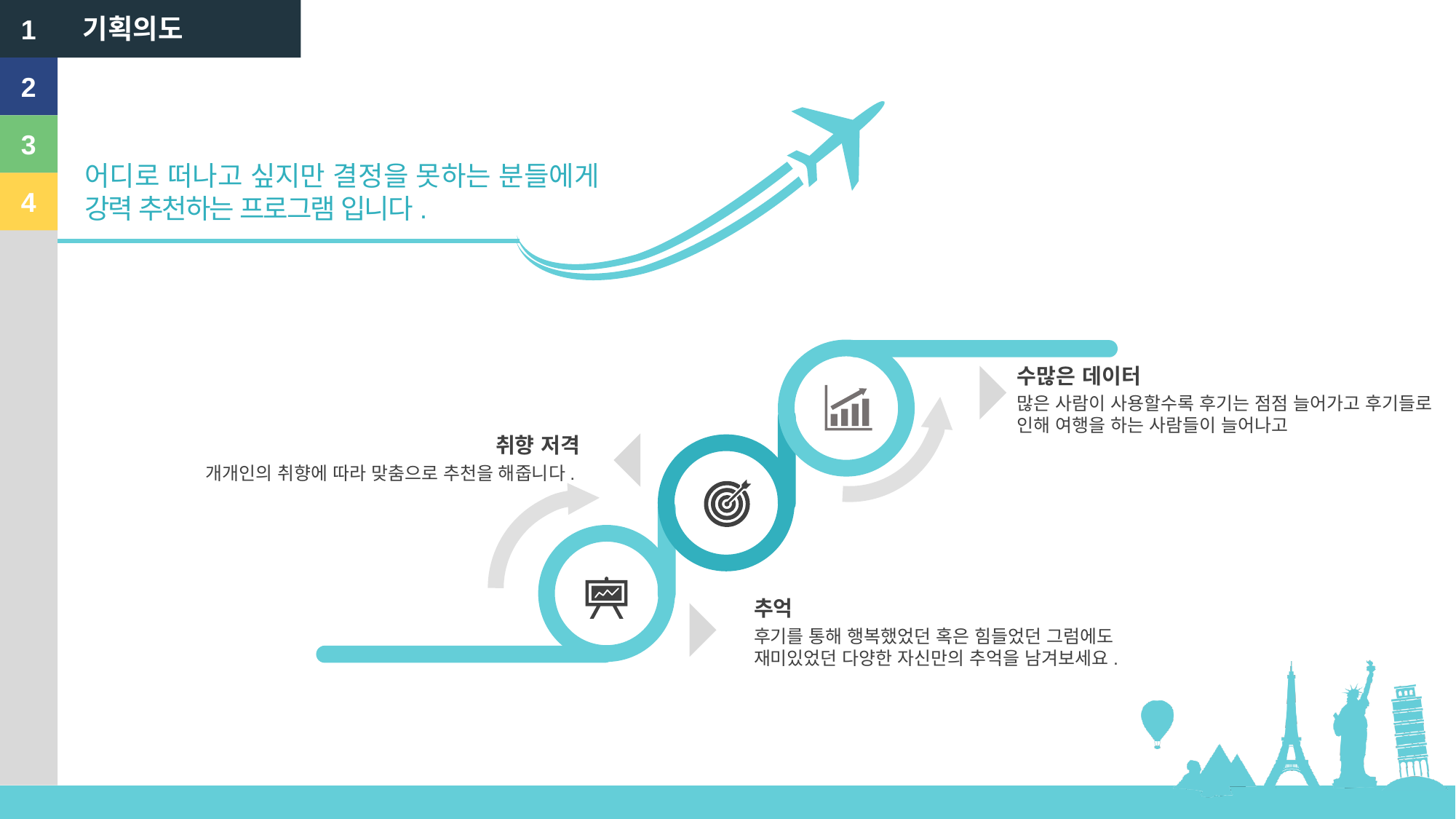

기획의도
1

2

3
어디로 떠나고 싶지만 결정을 못하는 분들에게
강력 추천하는 프로그램 입니다.

4

수많은 데이터
많은 사람이 사용할수록 후기는 점점 늘어가고 후기들로 인해 여행을 하는 사람들이 늘어나고

취향 저격
개개인의 취향에 따라 맞춤으로 추천을 해줍니다.

추억
후기를 통해 행복했었던 혹은 힘들었던 그럼에도 재미있었던 다양한 자신만의 추억을 남겨보세요.